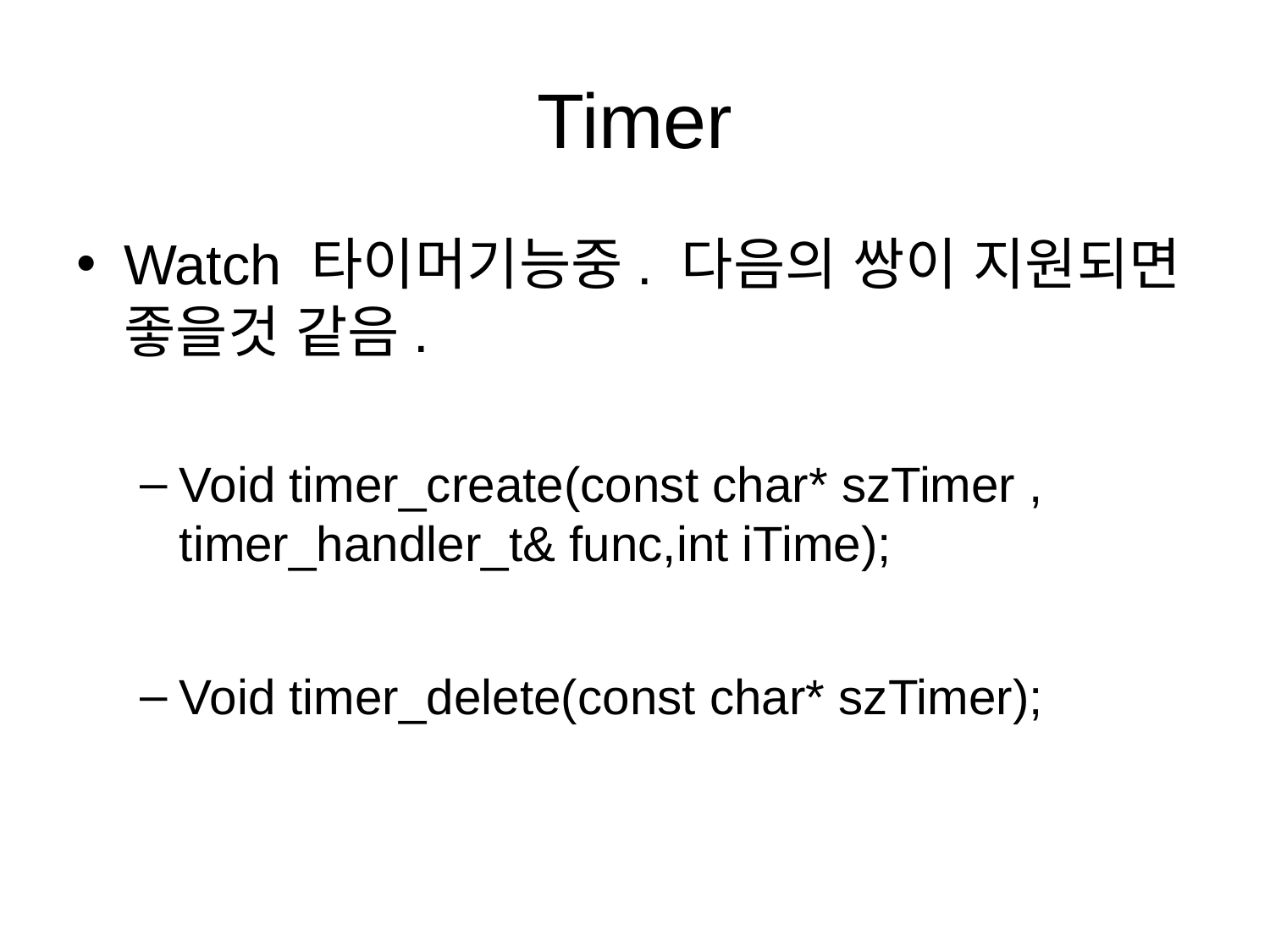

# Timer
Watch 타이머기능중. 다음의 쌍이 지원되면 좋을것 같음.

Void timer_create(const char* szTimer , timer_handler_t& func,int iTime);

Void timer_delete(const char* szTimer);